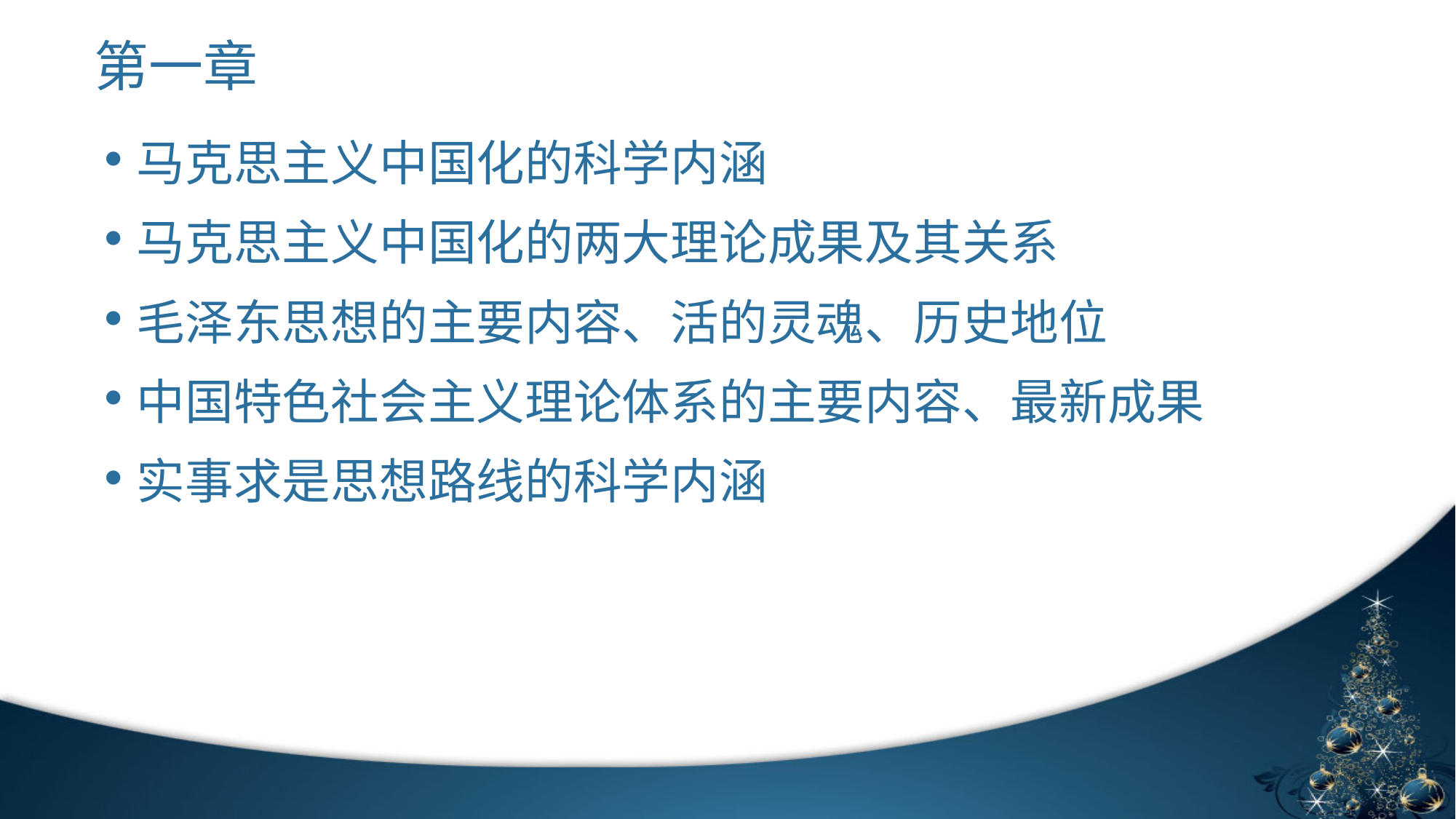

# 第一章
马克思主义中国化的科学内涵
马克思主义中国化的两大理论成果及其关系
毛泽东思想的主要内容、活的灵魂、历史地位
中国特色社会主义理论体系的主要内容、最新成果
实事求是思想路线的科学内涵